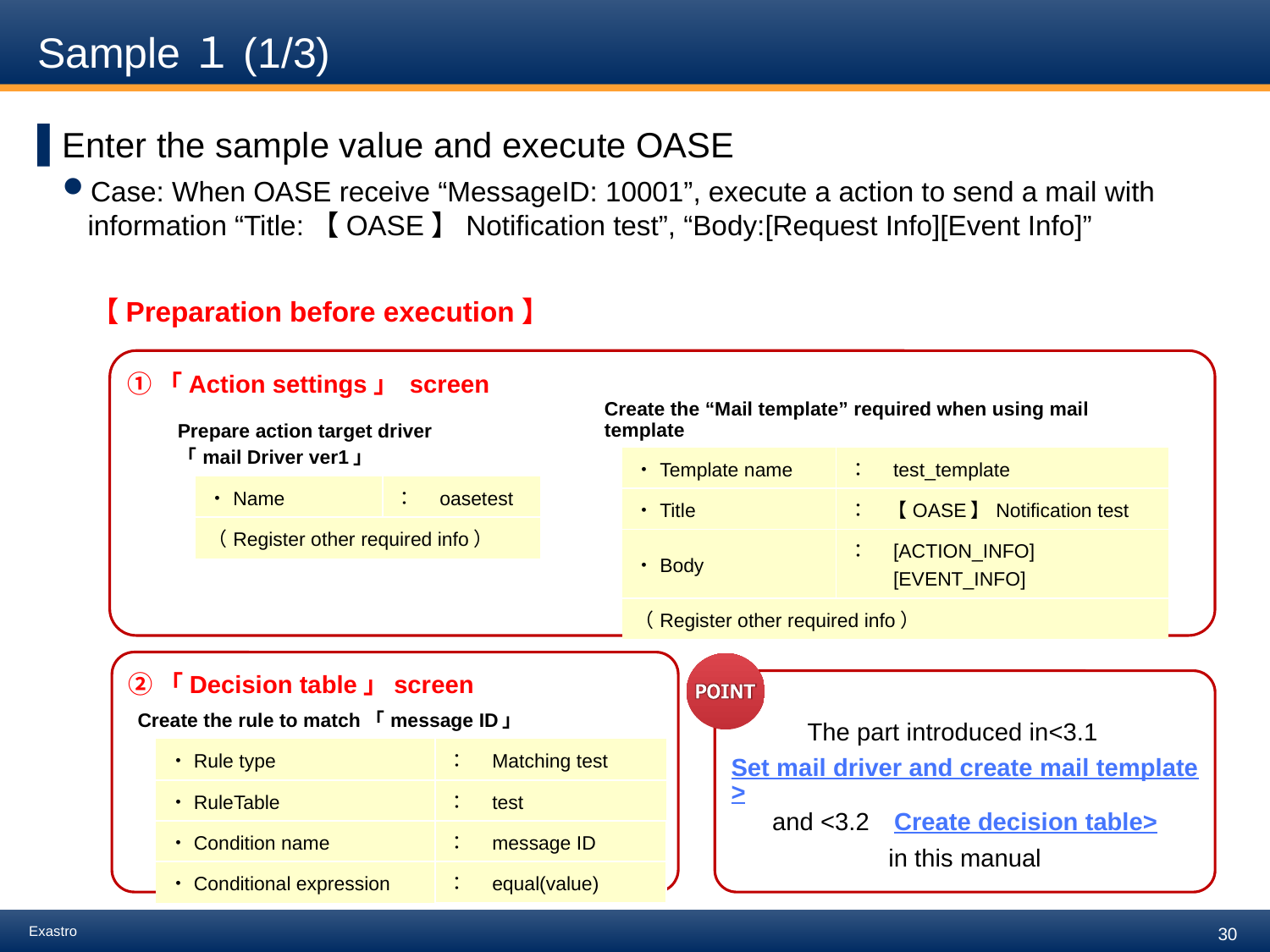

# Sample１(1/3)
Enter the sample value and execute OASE
Case: When OASE receive “MessageID: 10001”, execute a action to send a mail with information “Title:【OASE】Notification test”, “Body:[Request Info][Event Info]”

　【Preparation before execution】

①「Action settings」 screen
| Create the “Mail template” required when using mail template |  |  |
| --- | --- | --- |
|  | ・Template name | ：　test\_template |
|  | ・Title | ：　【OASE】Notification test |
|  | ・Body | ：　[ACTION\_INFO] 　　[EVENT\_INFO] |
|  | （Register other required info） |  |
| Prepare action target driver 「mail Driver ver1」 |  |  |
| --- | --- | --- |
|  | ・Name | ：　oasetest |
|  | （Register other required info） |  |
|  |  |  |
②「Decision table」screen

The part introduced in<3.1　Set mail driver and create mail template>
and <3.2　Create decision table>
in this manual
| Create the rule to match「message ID」 |  |  |
| --- | --- | --- |
|  | ・Rule type | ：　Matching test |
|  | ・RuleTable | ：　test |
|  | ・Condition name | ：　message ID |
|  | ・Conditional expression | ：　equal(value) |